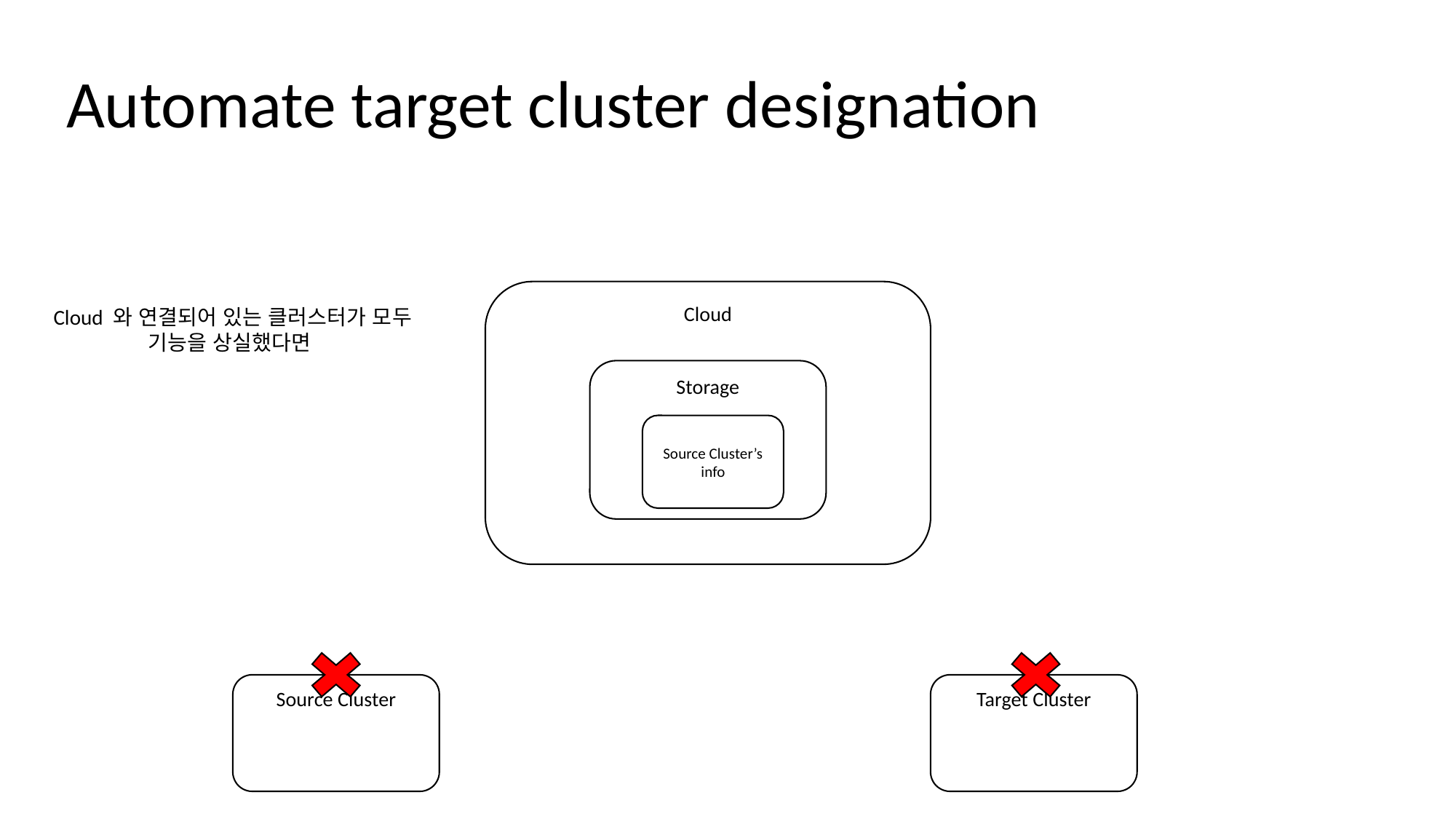

Automate target cluster designation
Cloud
Cloud 와 연결되어 있는 클러스터가 모두
기능을 상실했다면
Storage
Source Cluster’s info

Source Cluster
Target Cluster